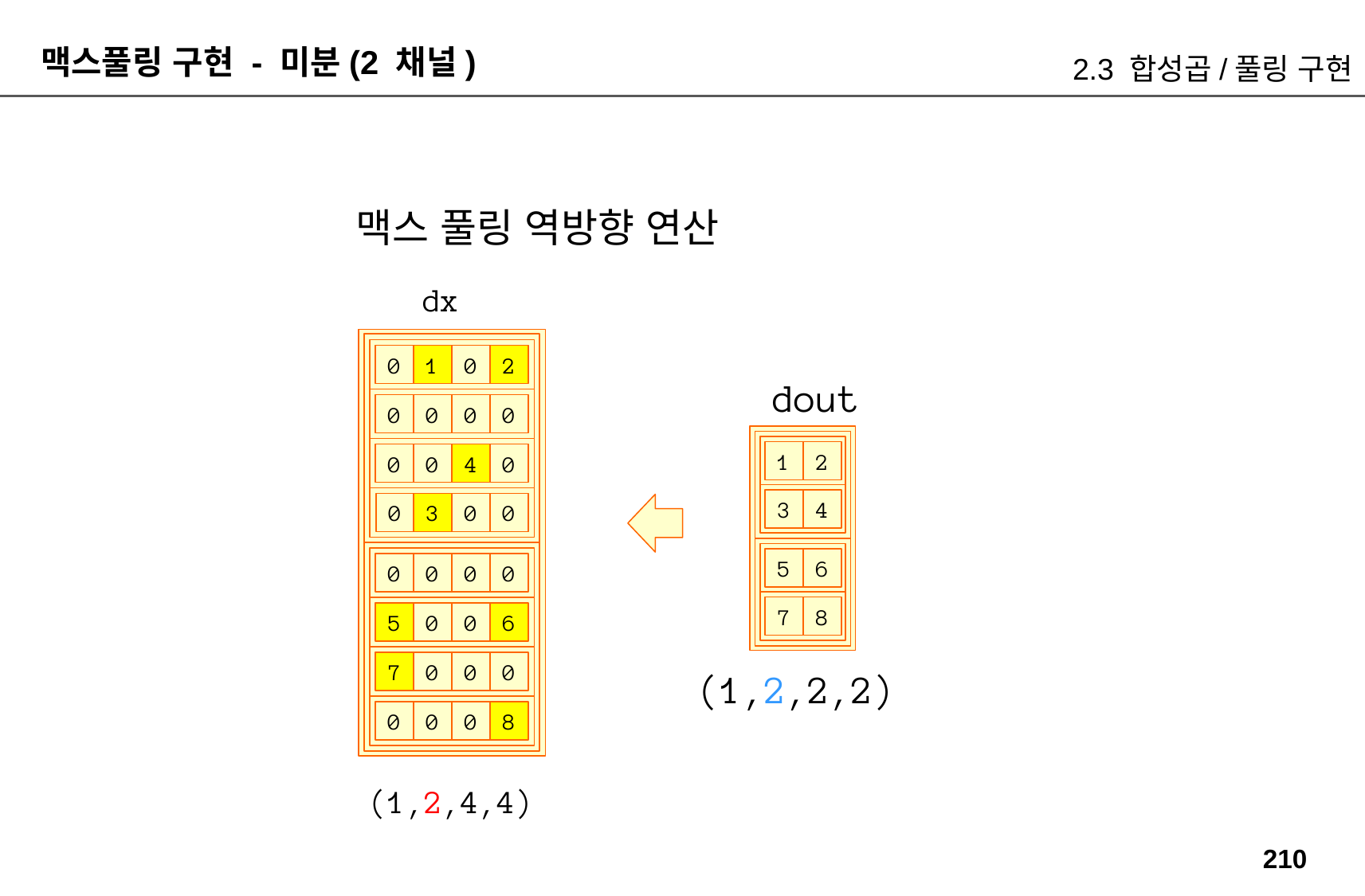

맥스풀링 구현 - 미분(2 채널)
2.3 합성곱/풀링 구현
맥스 풀링 역방향 연산
dx

0
1
0
2
dout

0
0
0
0

1
2
0
0
4
0

3
4
0
3
0
0

5
6
0
0
0
0

7
8

5
0
0
6

7
0
0
0
(1,2,2,2)

0
0
0
8
(1,2,4,4)